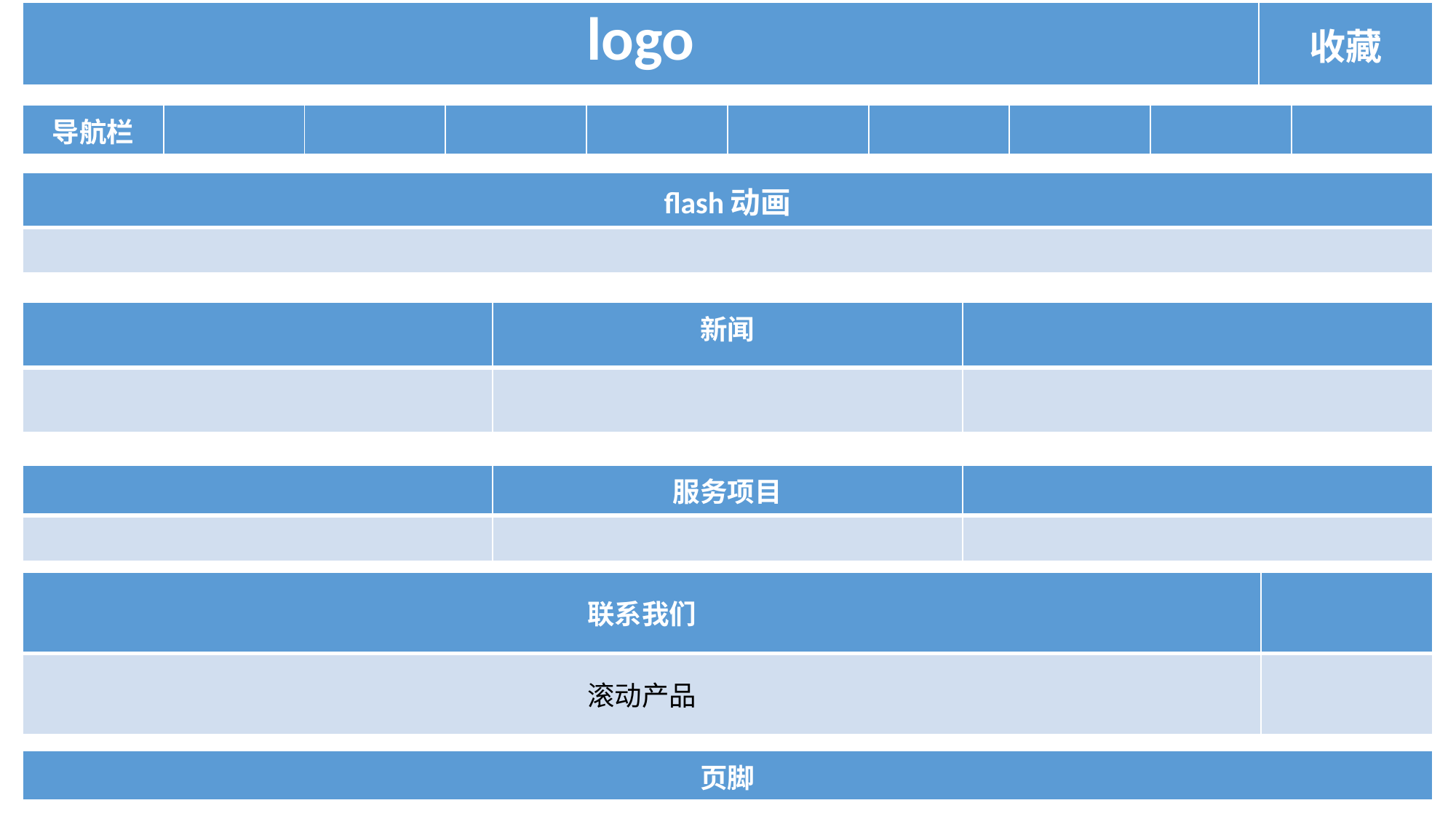

| logo |  |  |  |  |  |  |  |  | 收藏 |
| --- | --- | --- | --- | --- | --- | --- | --- | --- | --- |
| 导航栏 |  |  |  |  |  |  |  |  |  |
| --- | --- | --- | --- | --- | --- | --- | --- | --- | --- |
| flash动画 |
| --- |
|  |
|  | 新闻 |  |
| --- | --- | --- |
|  |  |  |
|  | 服务项目 |  |
| --- | --- | --- |
|  |  |  |
| 联系我们 |  |
| --- | --- |
| 滚动产品 |  |
| 页脚 |
| --- |